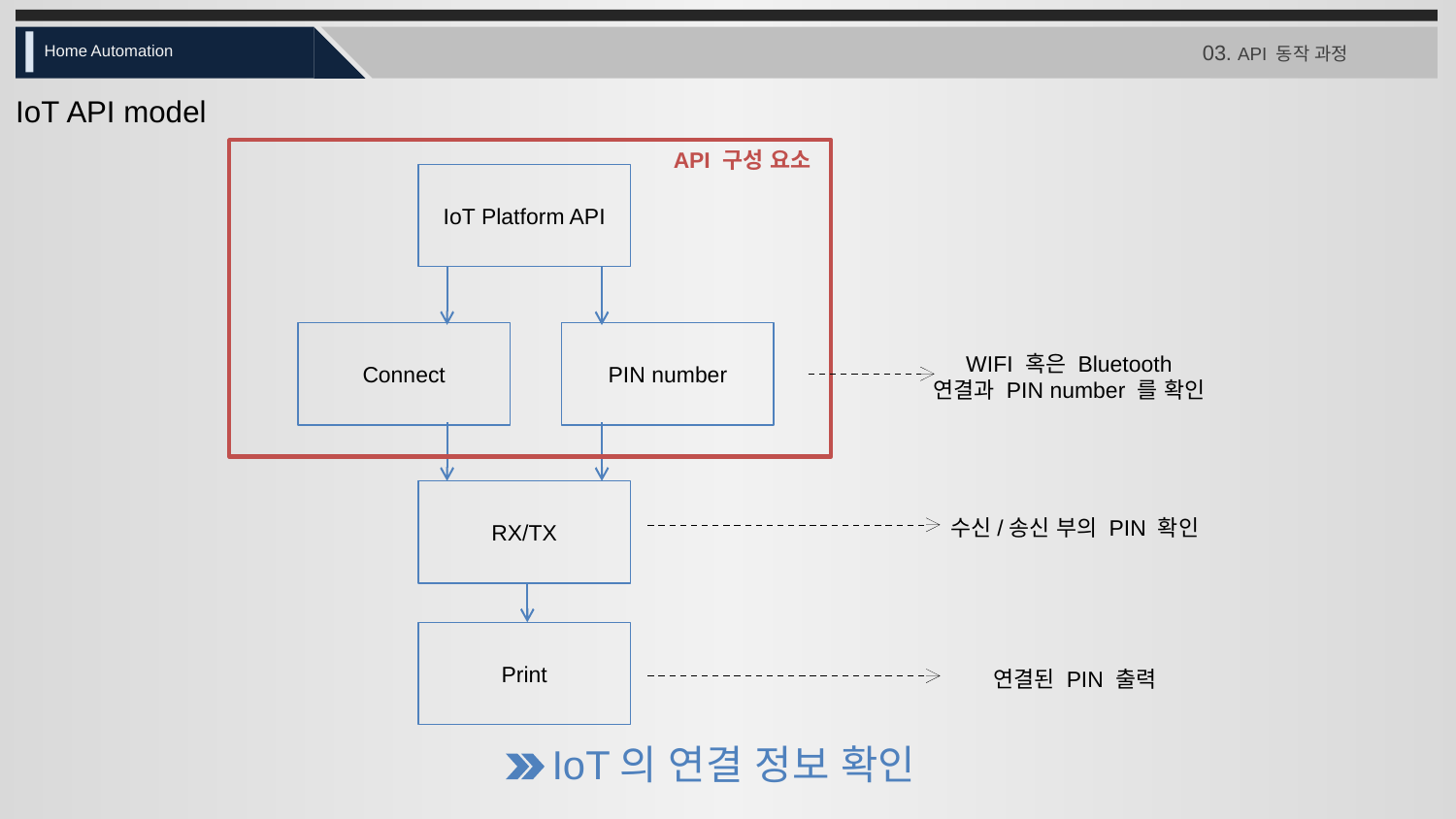

03. API 동작 과정
Home Automation
IoT API model
API 구성 요소

IoT Platform API
Connect
PIN number
WIFI 혹은 Bluetooth 연결과 PIN number 를 확인
RX/TX
수신/송신 부의 PIN 확인
Print
연결된 PIN 출력
IoT의 연결 정보 확인